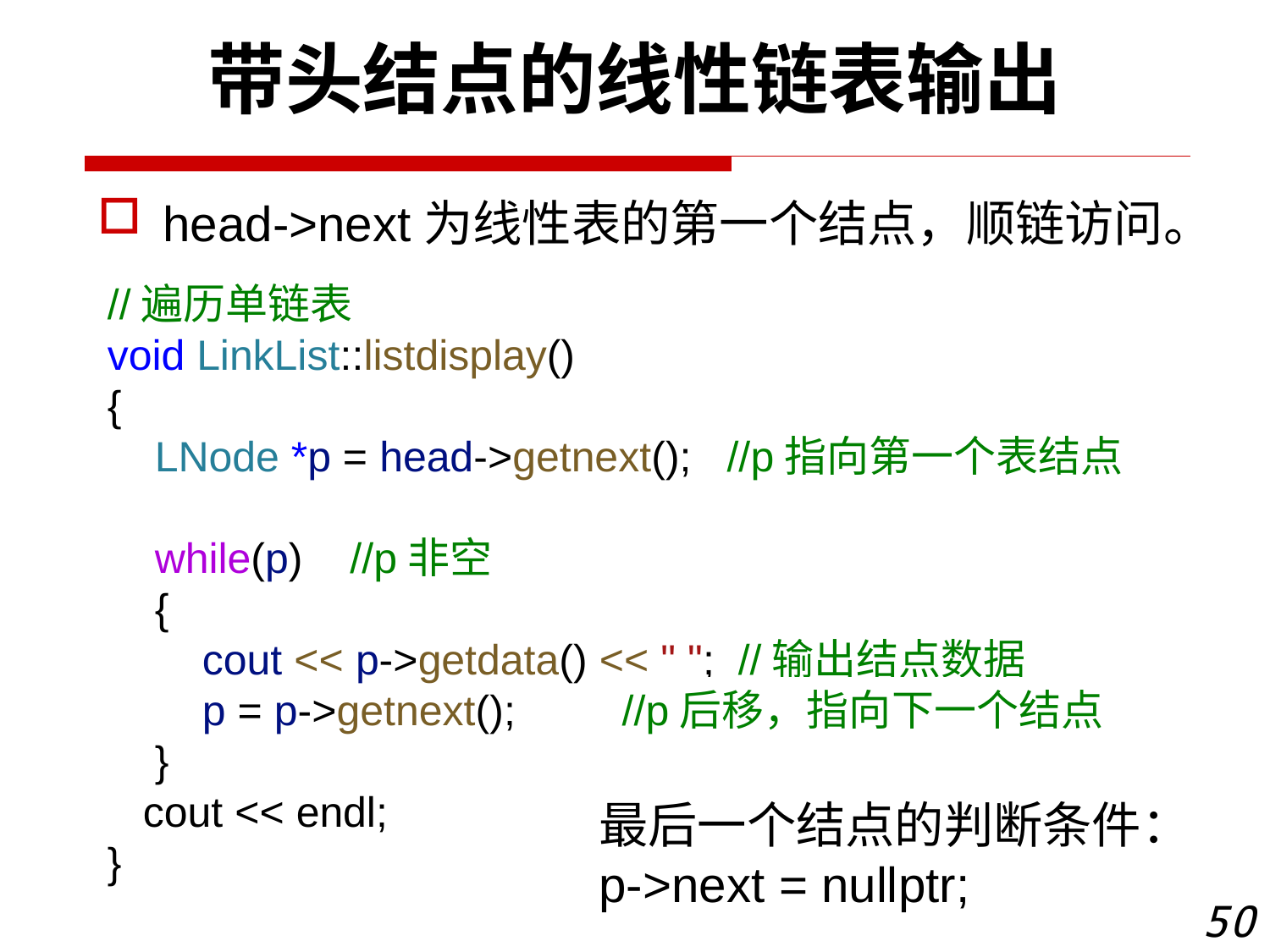

带头结点的线性链表输出
head->next为线性表的第一个结点，顺链访问。

//遍历单链表
void LinkList::listdisplay()
{
    LNode *p = head->getnext();   //p指向第一个表结点
    while(p)    //p非空
    {
        cout << p->getdata() << " ";  //输出结点数据
        p = p->getnext();         //p后移，指向下一个结点
    }
   cout << endl;
}
最后一个结点的判断条件：p->next = nullptr;
50